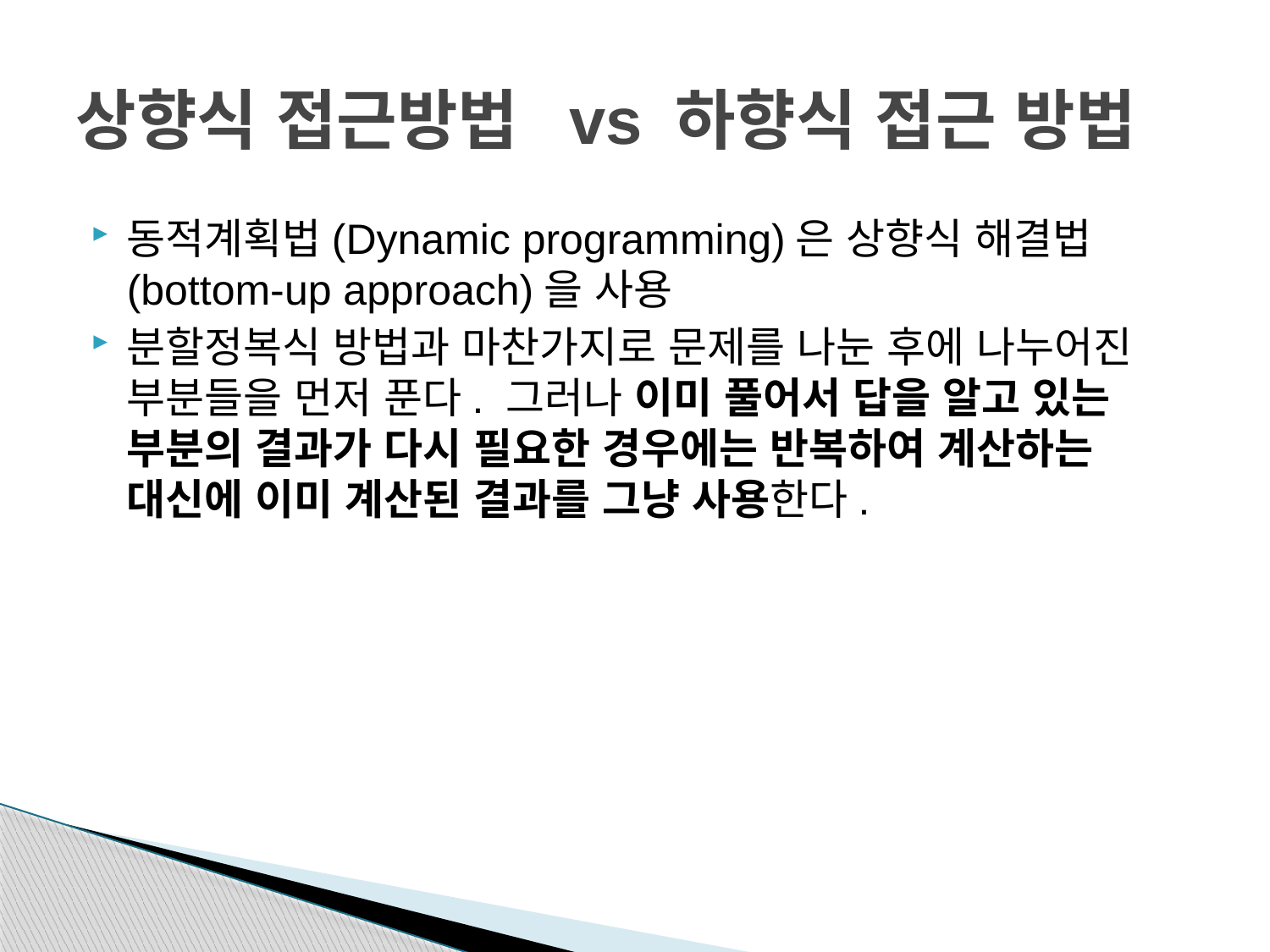

# 상향식 접근방법  vs 하향식 접근 방법
동적계획법(Dynamic programming)은 상향식 해결법(bottom-up approach)을 사용
분할정복식 방법과 마찬가지로 문제를 나눈 후에 나누어진 부분들을 먼저 푼다. 그러나 이미 풀어서 답을 알고 있는 부분의 결과가 다시 필요한 경우에는 반복하여 계산하는 대신에 이미 계산된 결과를 그냥 사용한다.